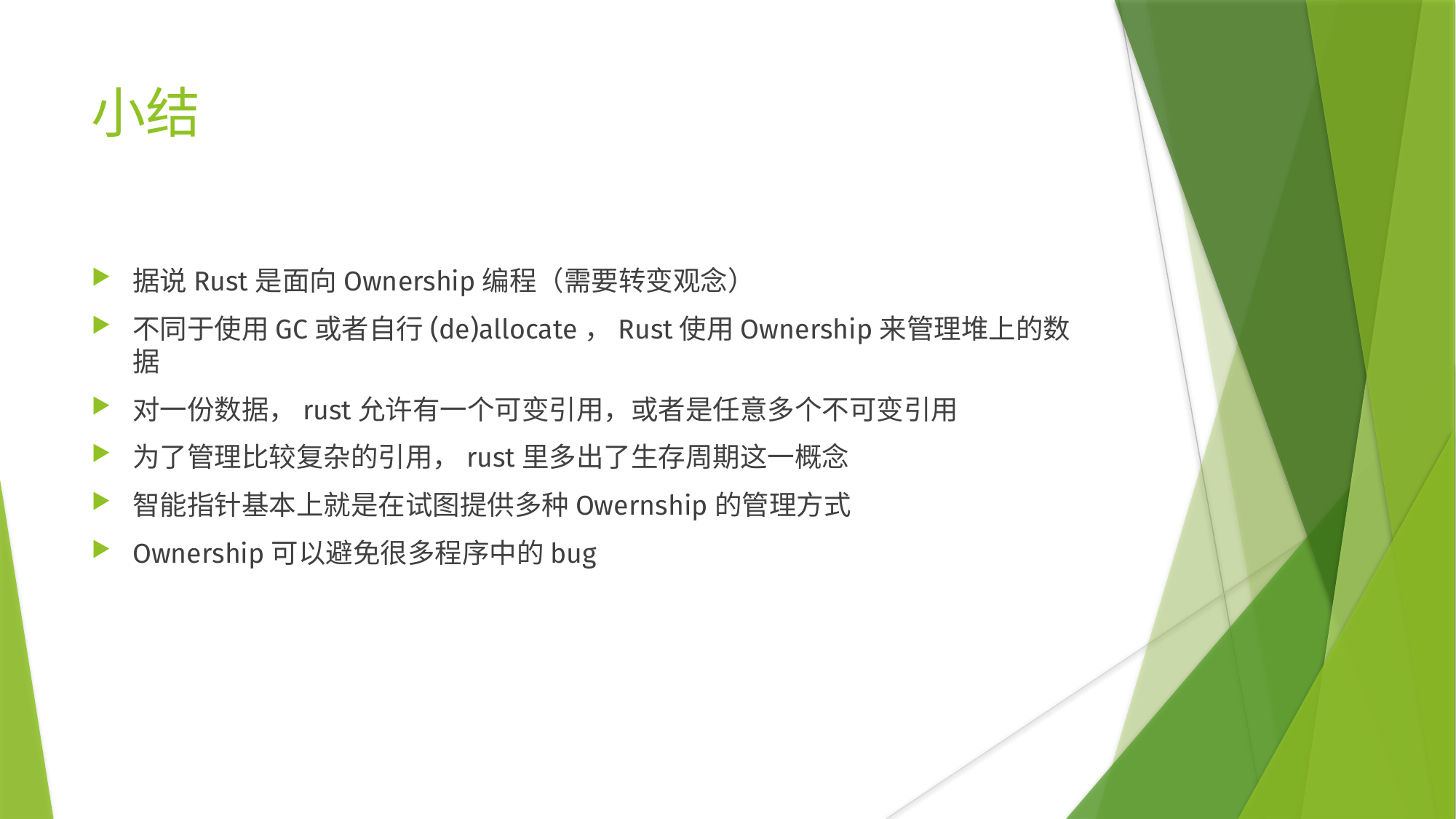

小结
据说Rust是面向Ownership编程（需要转变观念）
不同于使用GC或者自行(de)allocate，Rust使用Ownership来管理堆上的数据
对一份数据，rust允许有一个可变引用，或者是任意多个不可变引用
为了管理比较复杂的引用，rust里多出了生存周期这一概念
智能指针基本上就是在试图提供多种Owernship的管理方式
Ownership可以避免很多程序中的bug